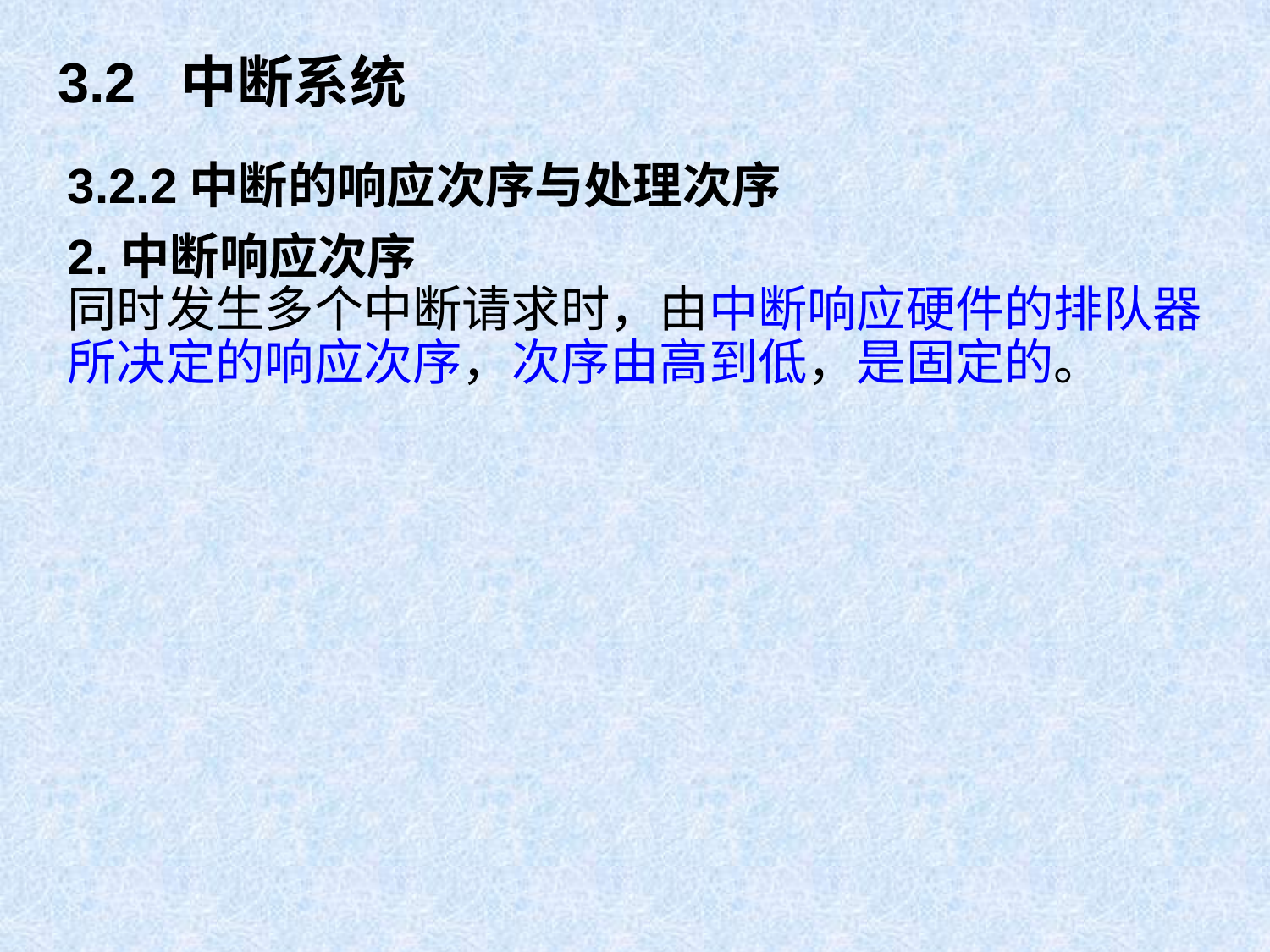

# 3.2  中断系统
3.2.2中断的响应次序与处理次序
2.中断响应次序
同时发生多个中断请求时，由中断响应硬件的排队器所决定的响应次序，次序由高到低，是固定的。